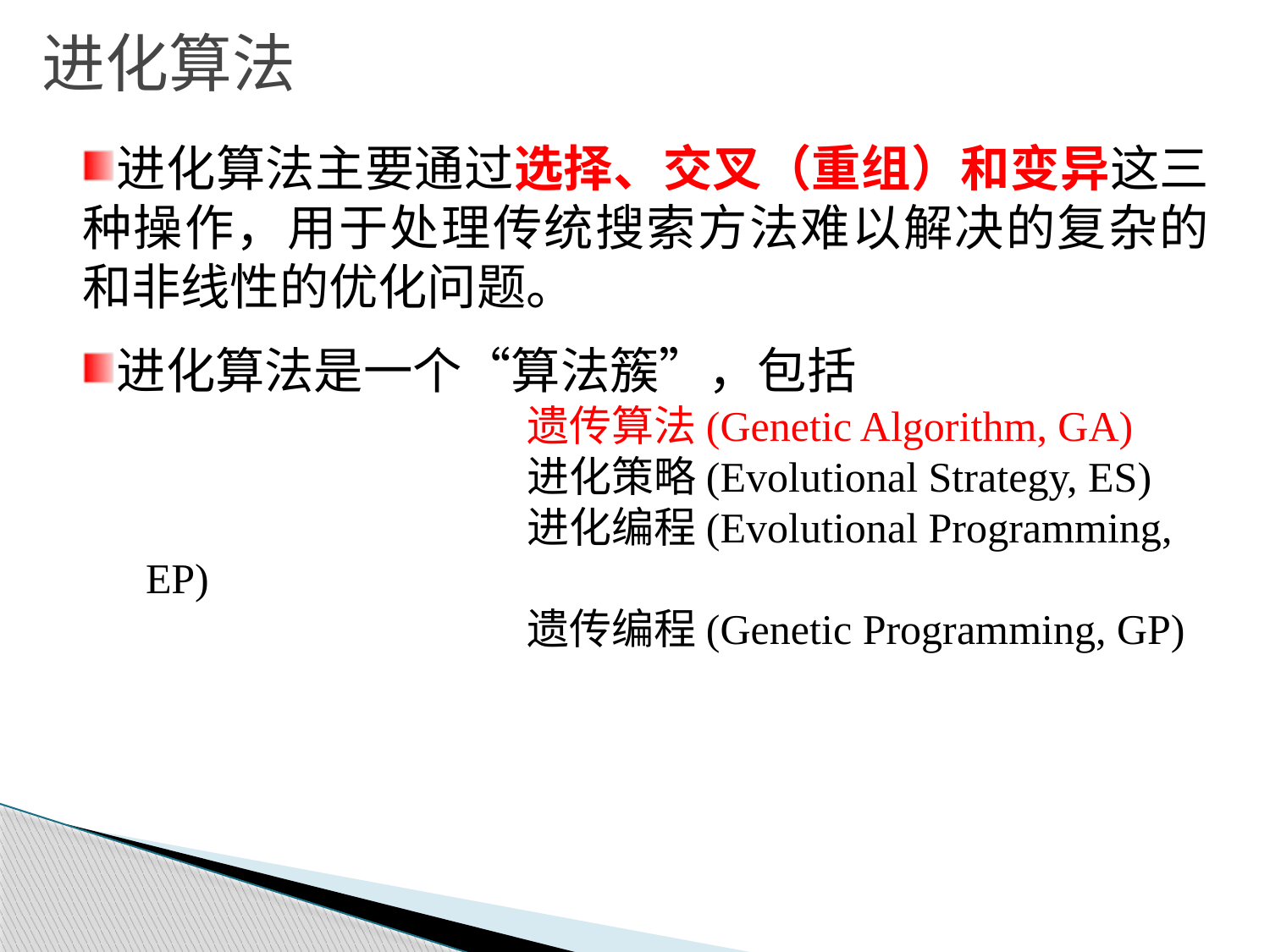

# 进化算法
进化算法主要通过选择、交叉（重组）和变异这三种操作，用于处理传统搜索方法难以解决的复杂的和非线性的优化问题。
进化算法是一个“算法簇”，包括
			遗传算法(Genetic Algorithm, GA)
			进化策略(Evolutional Strategy, ES)
			进化编程(Evolutional Programming, EP)
			遗传编程(Genetic Programming, GP)